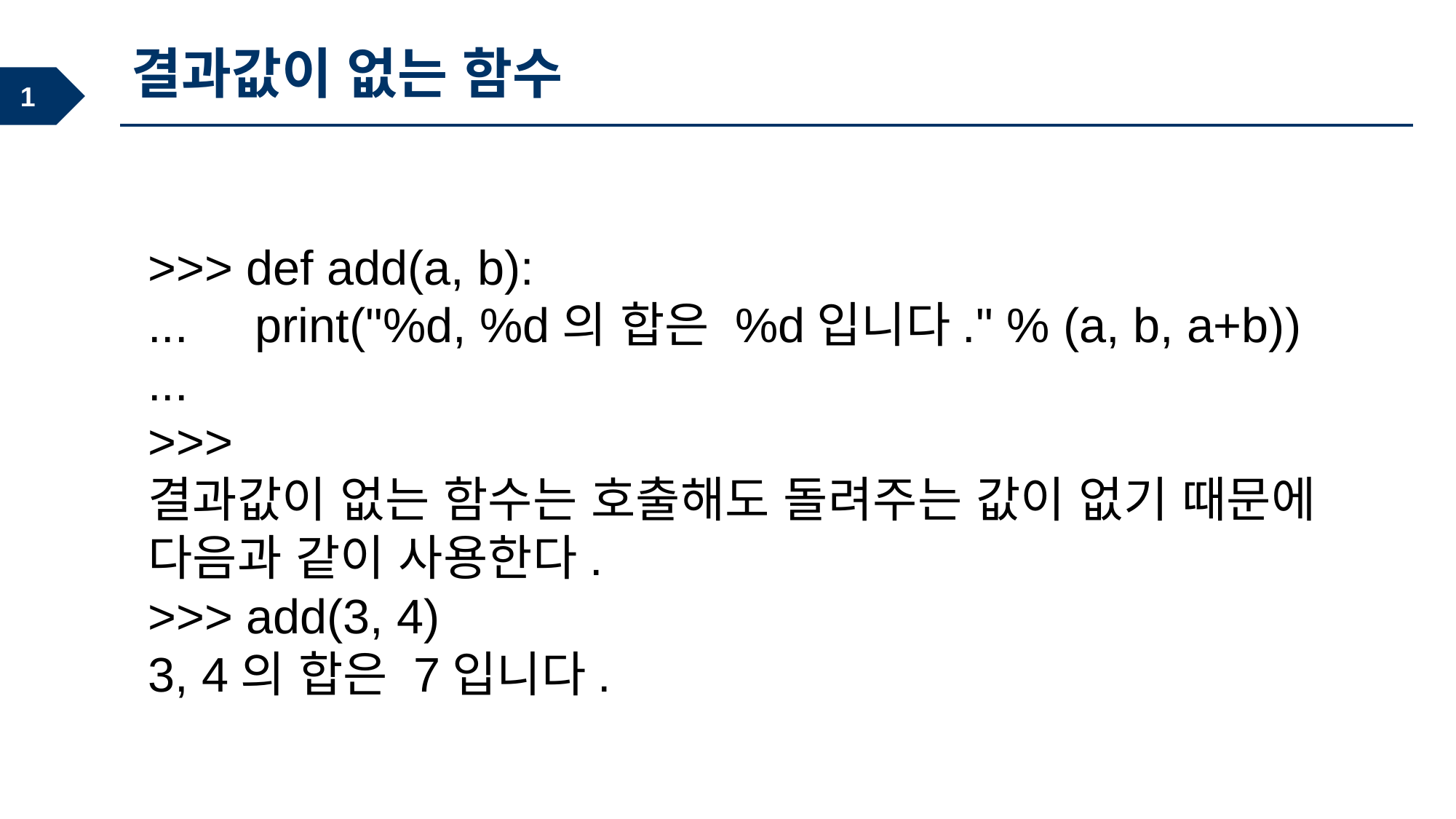

결과값이 없는 함수
>>> def add(a, b):
...     print("%d, %d의 합은 %d입니다." % (a, b, a+b))
...
>>>
결과값이 없는 함수는 호출해도 돌려주는 값이 없기 때문에 다음과 같이 사용한다.
>>> add(3, 4)
3, 4의 합은 7입니다.